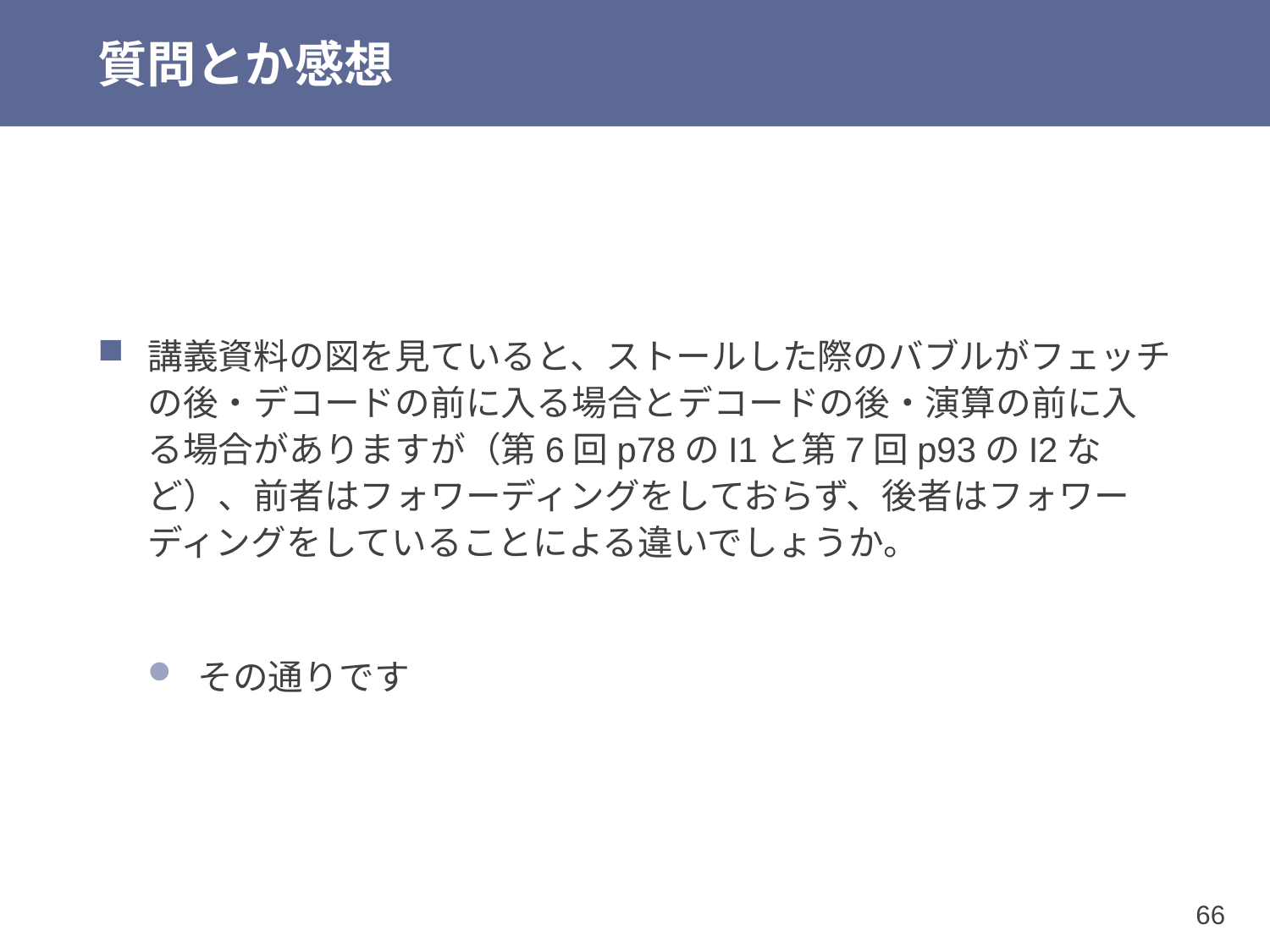

# 質問とか感想
講義資料の図を見ていると、ストールした際のバブルがフェッチの後・デコードの前に入る場合とデコードの後・演算の前に入る場合がありますが（第6回p78のI1と第7回p93のI2など）、前者はフォワーディングをしておらず、後者はフォワーディングをしていることによる違いでしょうか。

その通りです